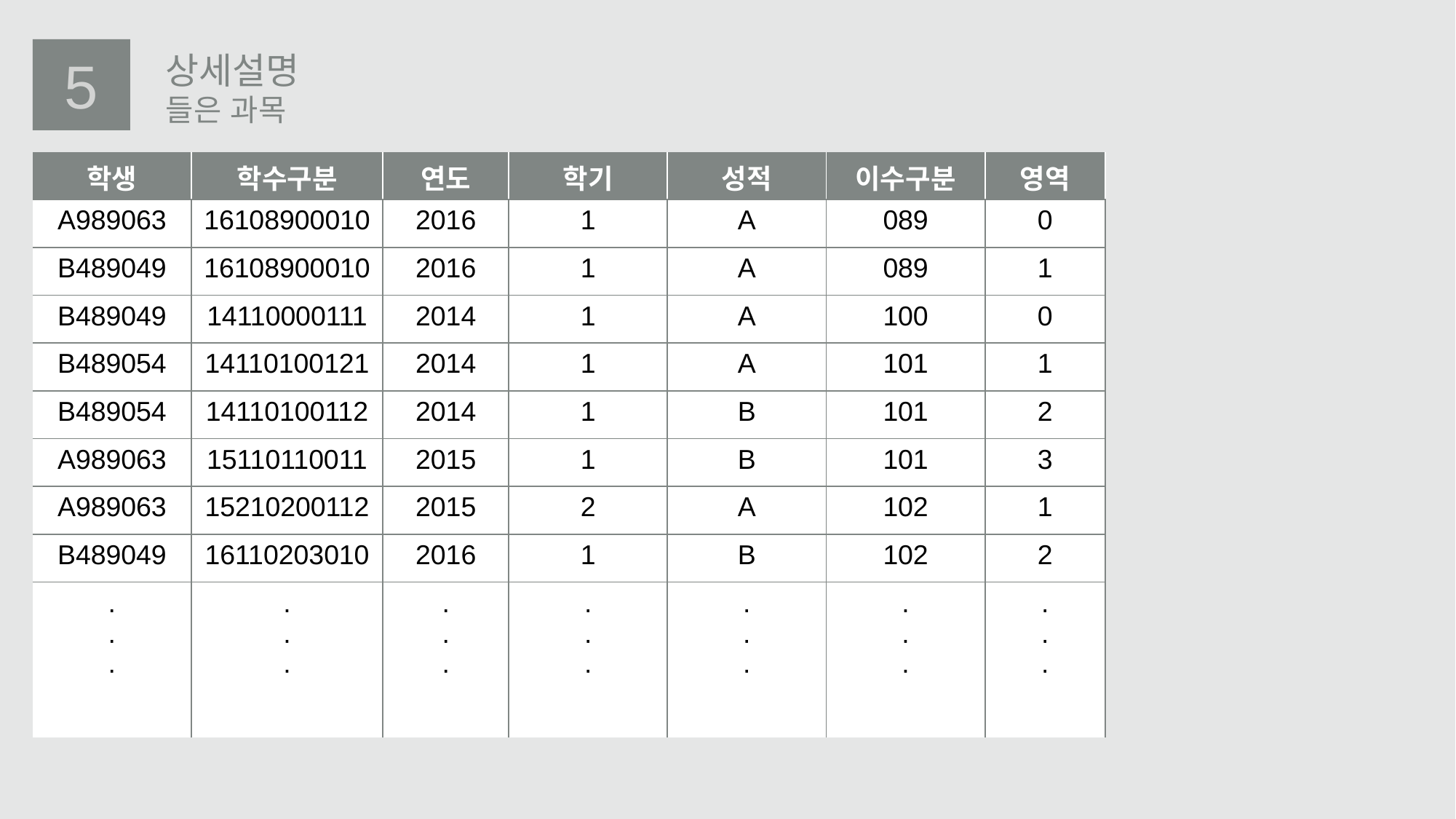

5
상세설명
들은 과목
| 학생 | 학수구분 | 연도 | 학기 | 성적 | 이수구분 | 영역 |
| --- | --- | --- | --- | --- | --- | --- |
| A989063 | 16108900010 | 2016 | 1 | A | 089 | 0 |
| B489049 | 16108900010 | 2016 | 1 | A | 089 | 1 |
| B489049 | 14110000111 | 2014 | 1 | A | 100 | 0 |
| B489054 | 14110100121 | 2014 | 1 | A | 101 | 1 |
| B489054 | 14110100112 | 2014 | 1 | B | 101 | 2 |
| A989063 | 15110110011 | 2015 | 1 | B | 101 | 3 |
| A989063 | 15210200112 | 2015 | 2 | A | 102 | 1 |
| B489049 | 16110203010 | 2016 | 1 | B | 102 | 2 |
| . . . | . . . | . . . | . . . | . . . | . . . | . . . |